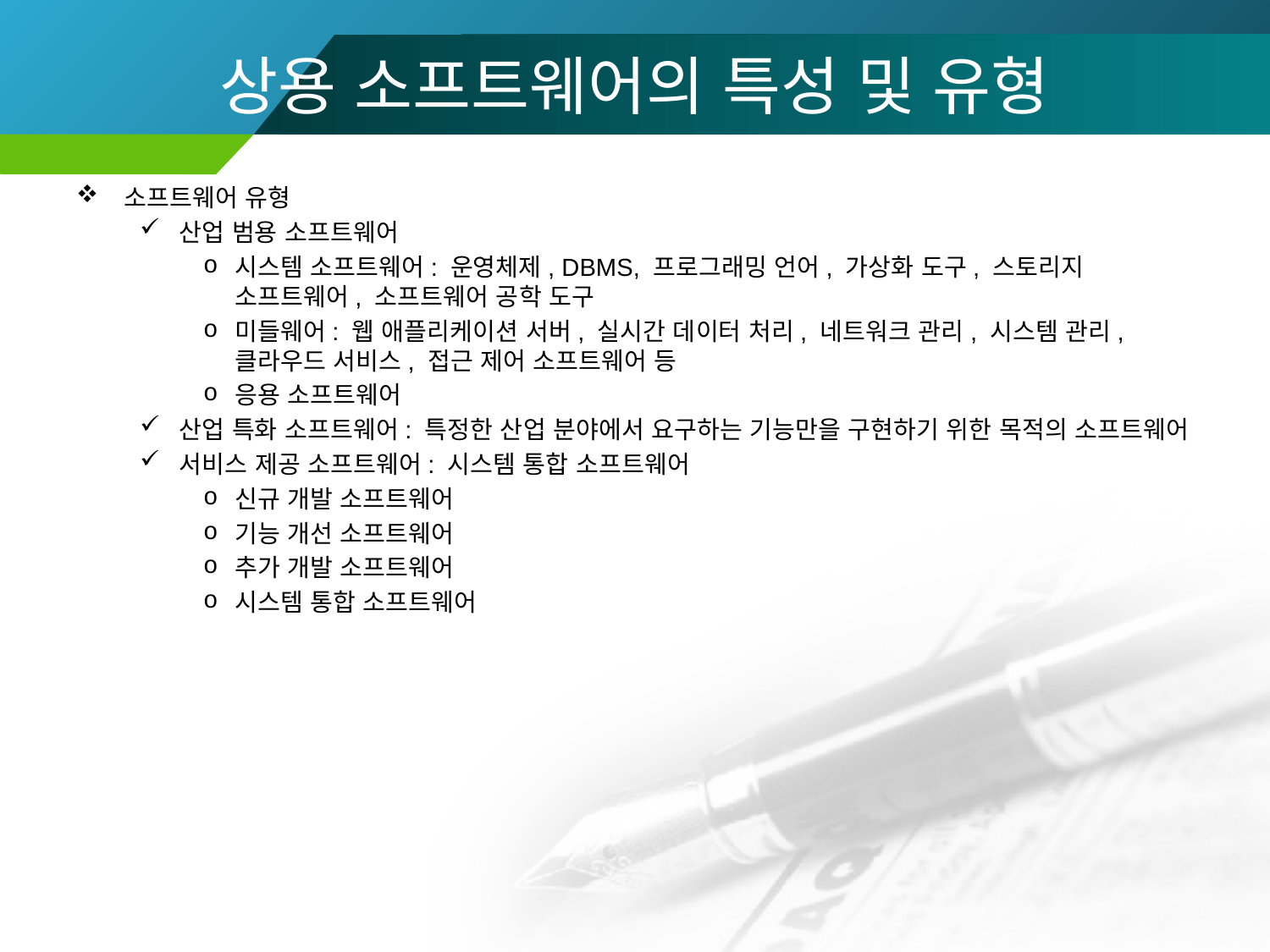

# 상용 소프트웨어의 특성 및 유형
소프트웨어 유형
산업 범용 소프트웨어
시스템 소프트웨어: 운영체제, DBMS, 프로그래밍 언어, 가상화 도구, 스토리지 소프트웨어, 소프트웨어 공학 도구
미들웨어: 웹 애플리케이션 서버, 실시간 데이터 처리, 네트워크 관리, 시스템 관리, 클라우드 서비스, 접근 제어 소프트웨어 등
응용 소프트웨어
산업 특화 소프트웨어: 특정한 산업 분야에서 요구하는 기능만을 구현하기 위한 목적의 소프트웨어
서비스 제공 소프트웨어: 시스템 통합 소프트웨어
신규 개발 소프트웨어
기능 개선 소프트웨어
추가 개발 소프트웨어
시스템 통합 소프트웨어